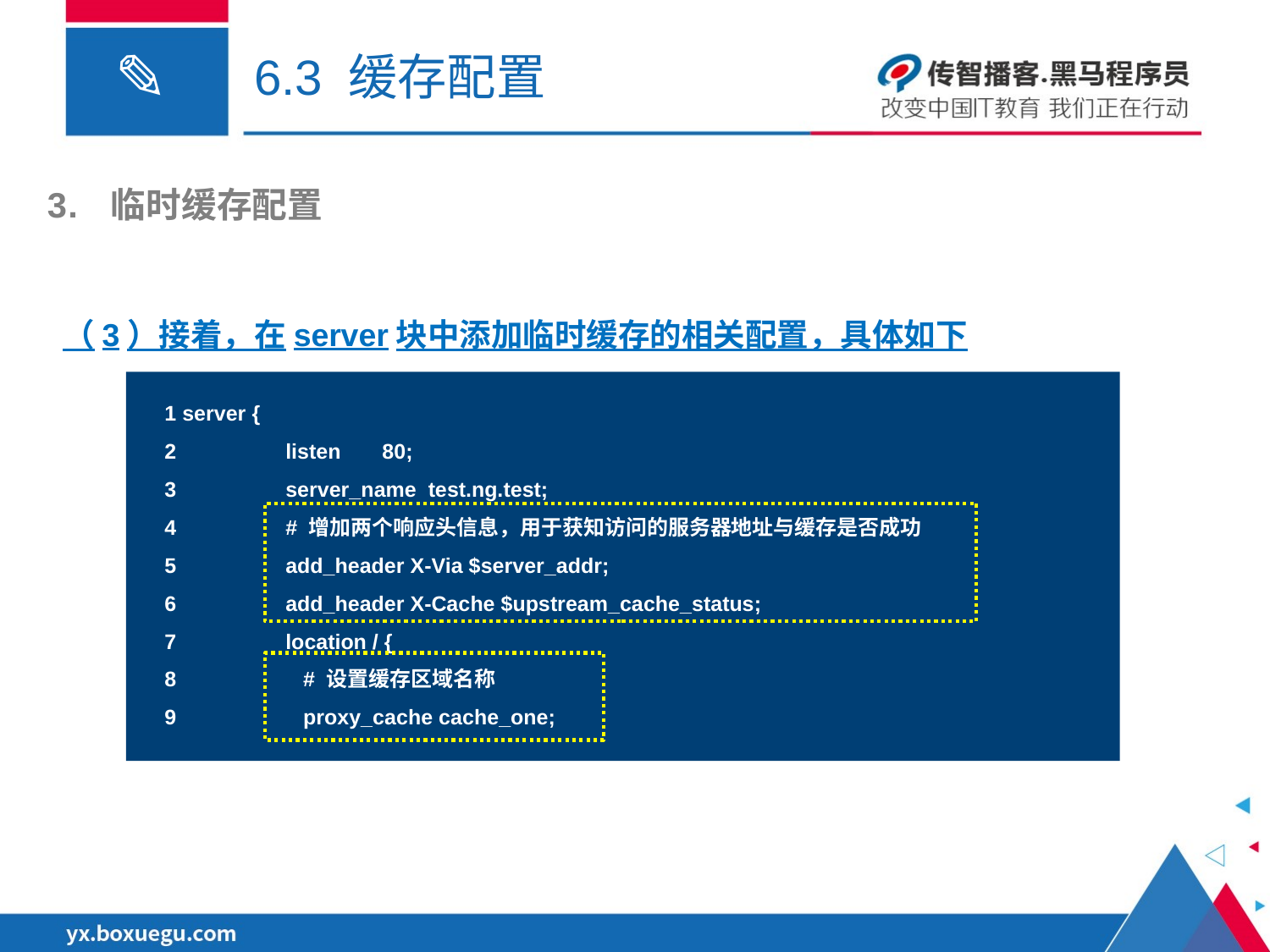

# 6.3 缓存配置
临时缓存配置
（3）接着，在server块中添加临时缓存的相关配置，具体如下

 1 server {
 2	listen       80;
 3	server_name  test.ng.test;
 4	# 增加两个响应头信息，用于获知访问的服务器地址与缓存是否成功
 5	add_header X-Via $server_addr;
 6	add_header X-Cache $upstream_cache_status;
 7	location / {
 8	   # 设置缓存区域名称
 9	   proxy_cache cache_one;